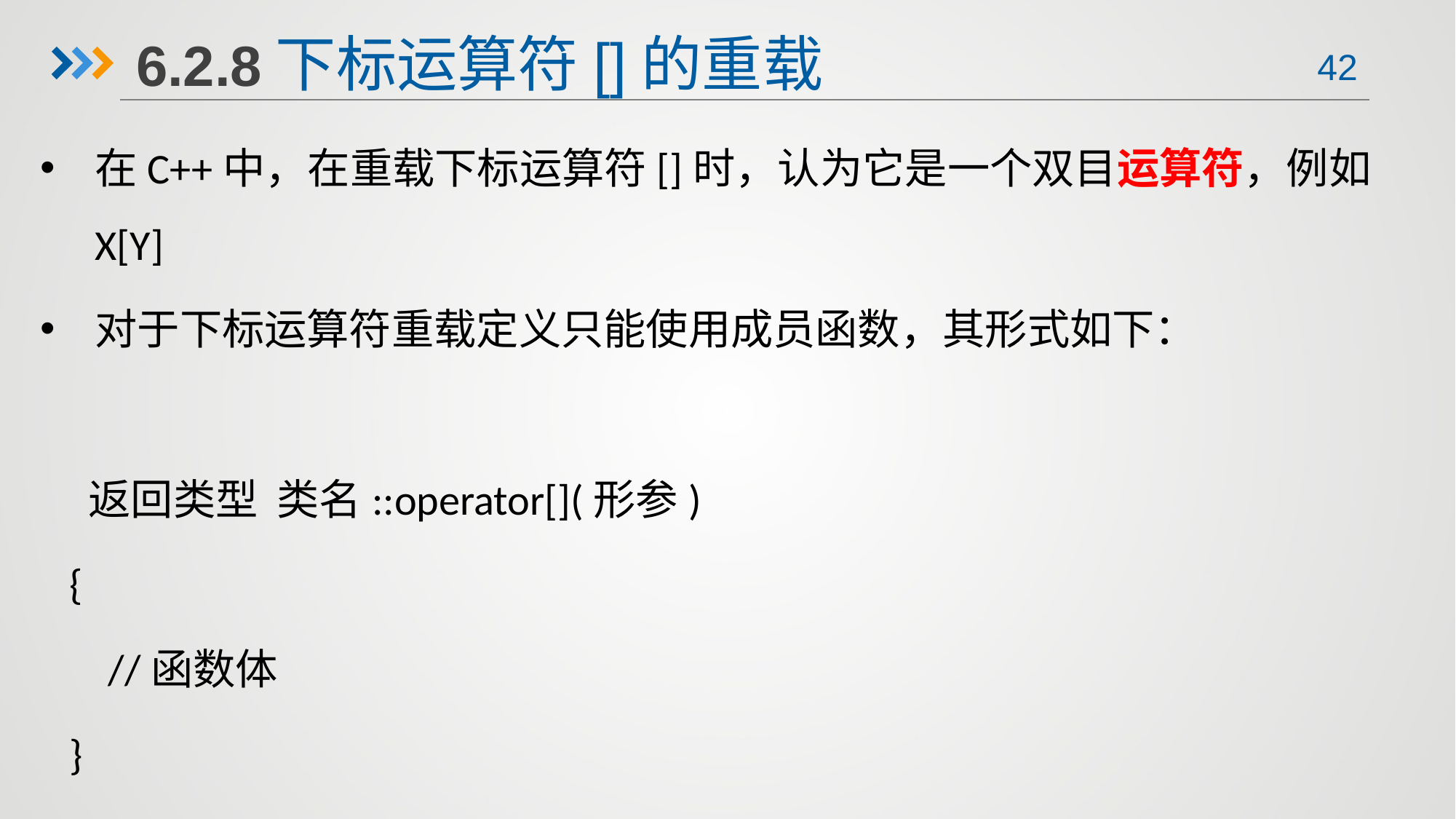

6.2.8下标运算符[]的重载
在C++中，在重载下标运算符[]时，认为它是一个双目运算符，例如X[Y]
对于下标运算符重载定义只能使用成员函数，其形式如下：

    返回类型  类名::operator[](形参)
   {
       //函数体
   }